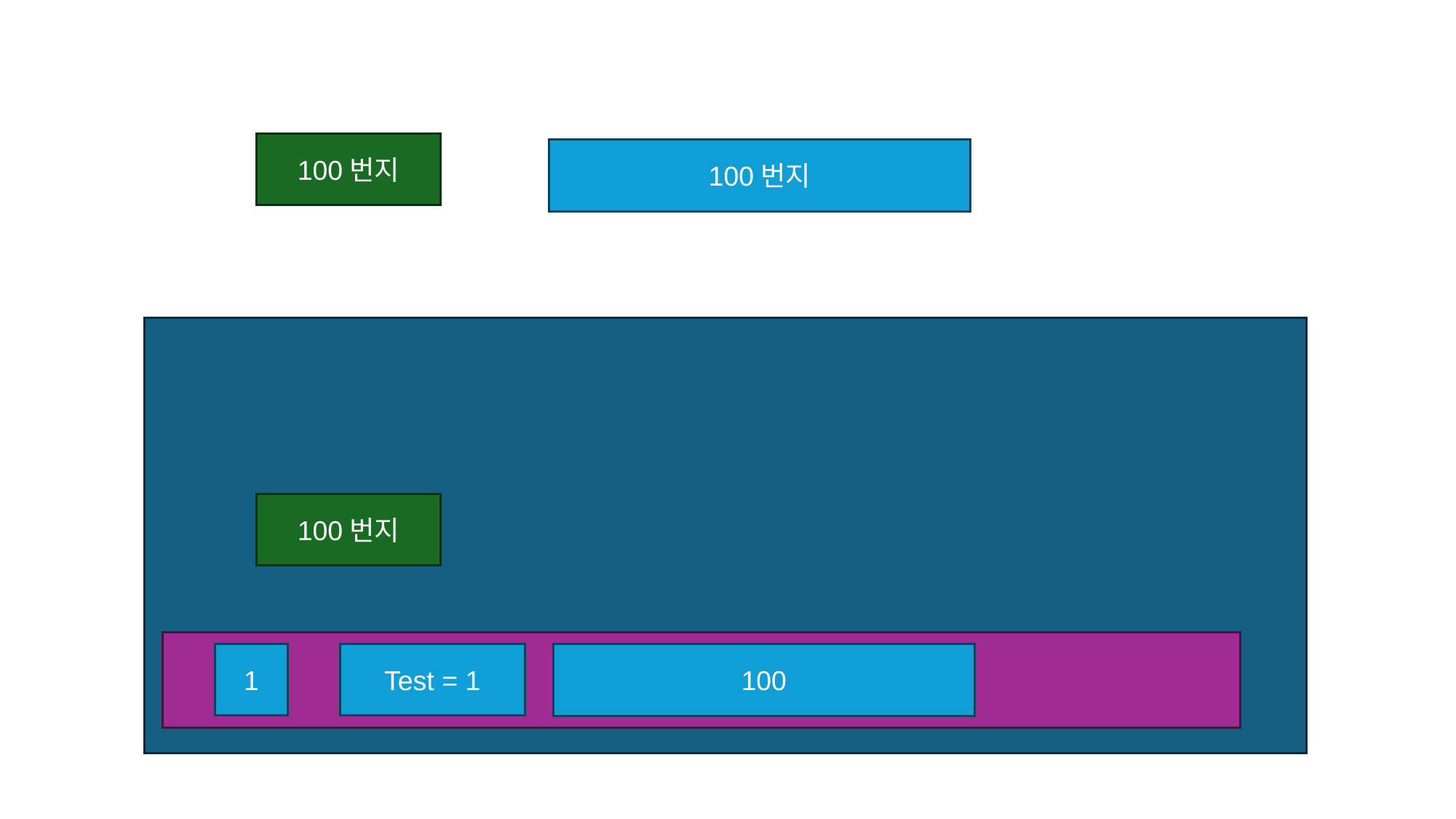

100번지
100번지

100번지

Test = 1
1
100